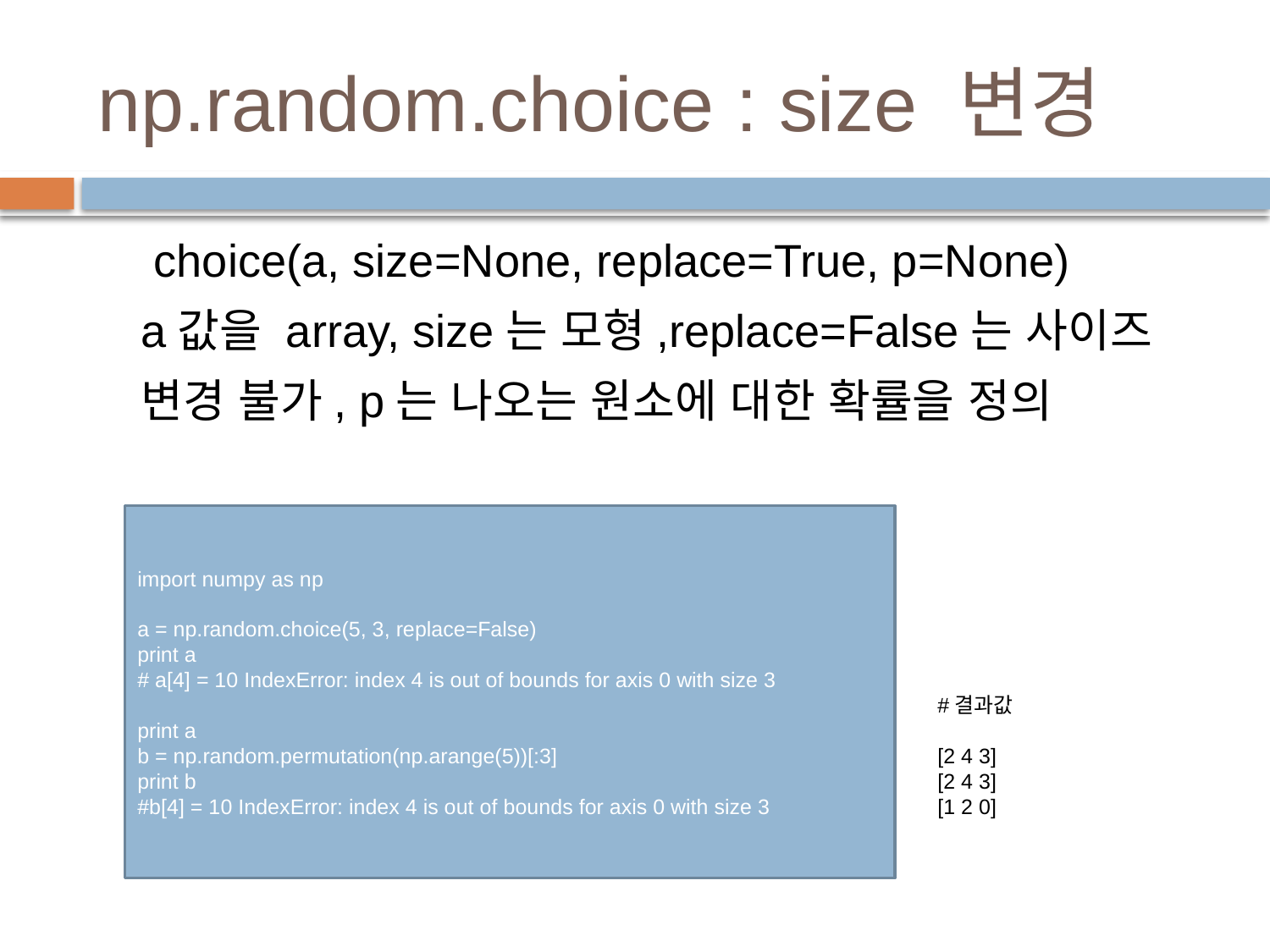

# np.random.choice : size 변경
 choice(a, size=None, replace=True, p=None)
a값을 array, size는 모형,replace=False는 사이즈
변경 불가, p는 나오는 원소에 대한 확률을 정의
import numpy as np

a = np.random.choice(5, 3, replace=False)
print a
# a[4] = 10 IndexError: index 4 is out of bounds for axis 0 with size 3

print a
b = np.random.permutation(np.arange(5))[:3]
print b
#b[4] = 10 IndexError: index 4 is out of bounds for axis 0 with size 3
#결과값

[2 4 3]
[2 4 3]
[1 2 0]